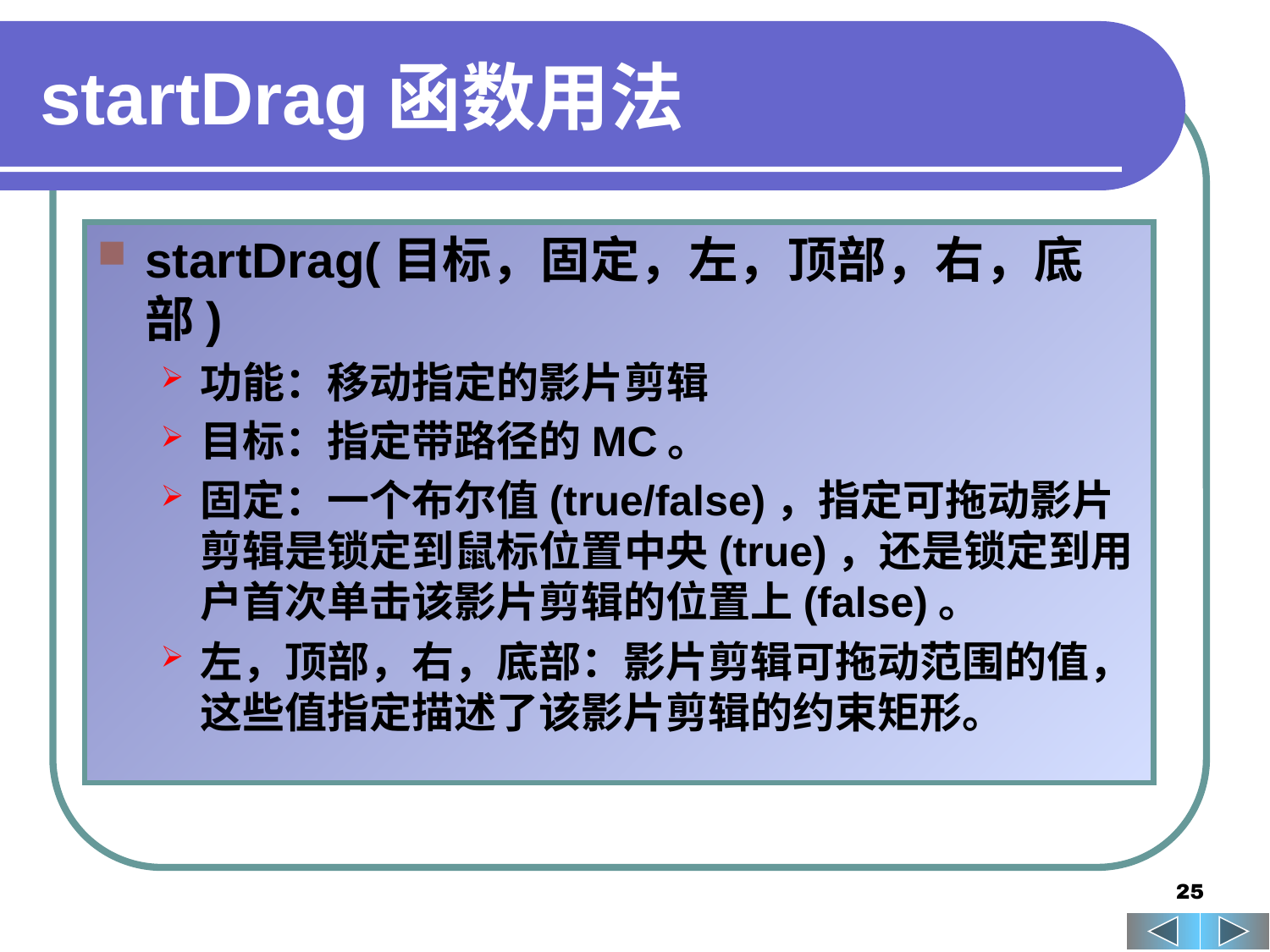

# startDrag函数用法
startDrag(目标，固定，左，顶部，右，底部)
功能：移动指定的影片剪辑
目标：指定带路径的MC。
固定：一个布尔值(true/false)，指定可拖动影片剪辑是锁定到鼠标位置中央(true)，还是锁定到用户首次单击该影片剪辑的位置上(false)。
左，顶部，右，底部：影片剪辑可拖动范围的值，这些值指定描述了该影片剪辑的约束矩形。
25